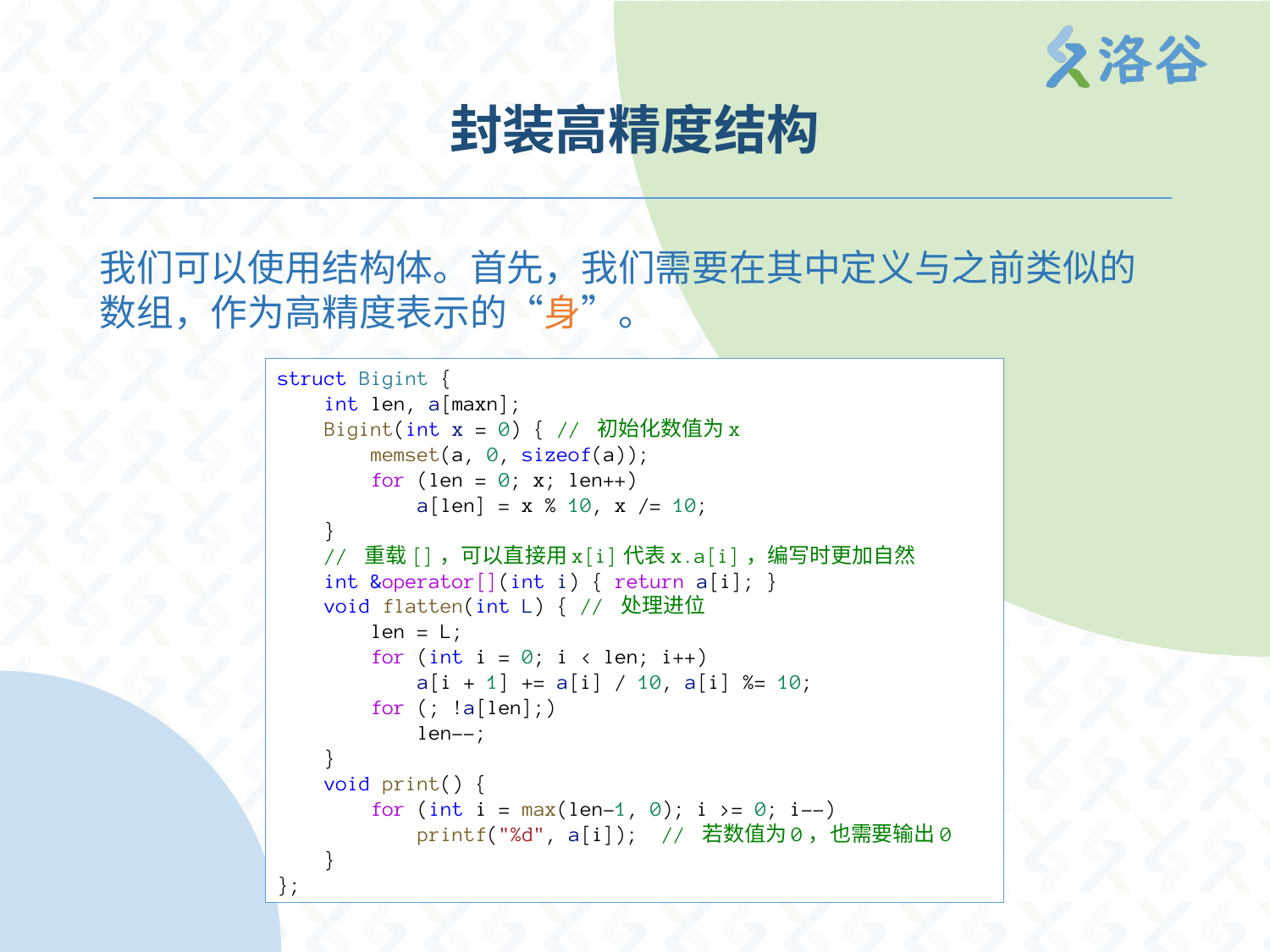

# 封装高精度结构
我们可以使用结构体。首先，我们需要在其中定义与之前类似的数组，作为高精度表示的“身”。

struct Bigint {
    int len, a[maxn];
    Bigint(int x = 0) { // 初始化数值为x
        memset(a, 0, sizeof(a));
        for (len = 0; x; len++)
            a[len] = x % 10, x /= 10;
    }
    // 重载[]，可以直接用x[i]代表x.a[i]，编写时更加自然
    int &operator[](int i) { return a[i]; }
    void flatten(int L) { // 处理进位
        len = L;
        for (int i = 0; i < len; i++)
            a[i + 1] += a[i] / 10, a[i] %= 10;
        for (; !a[len];)
            len--;
    }
    void print() {
        for (int i = max(len-1, 0); i >= 0; i--)
            printf("%d", a[i]);  // 若数值为0，也需要输出0
    }
};